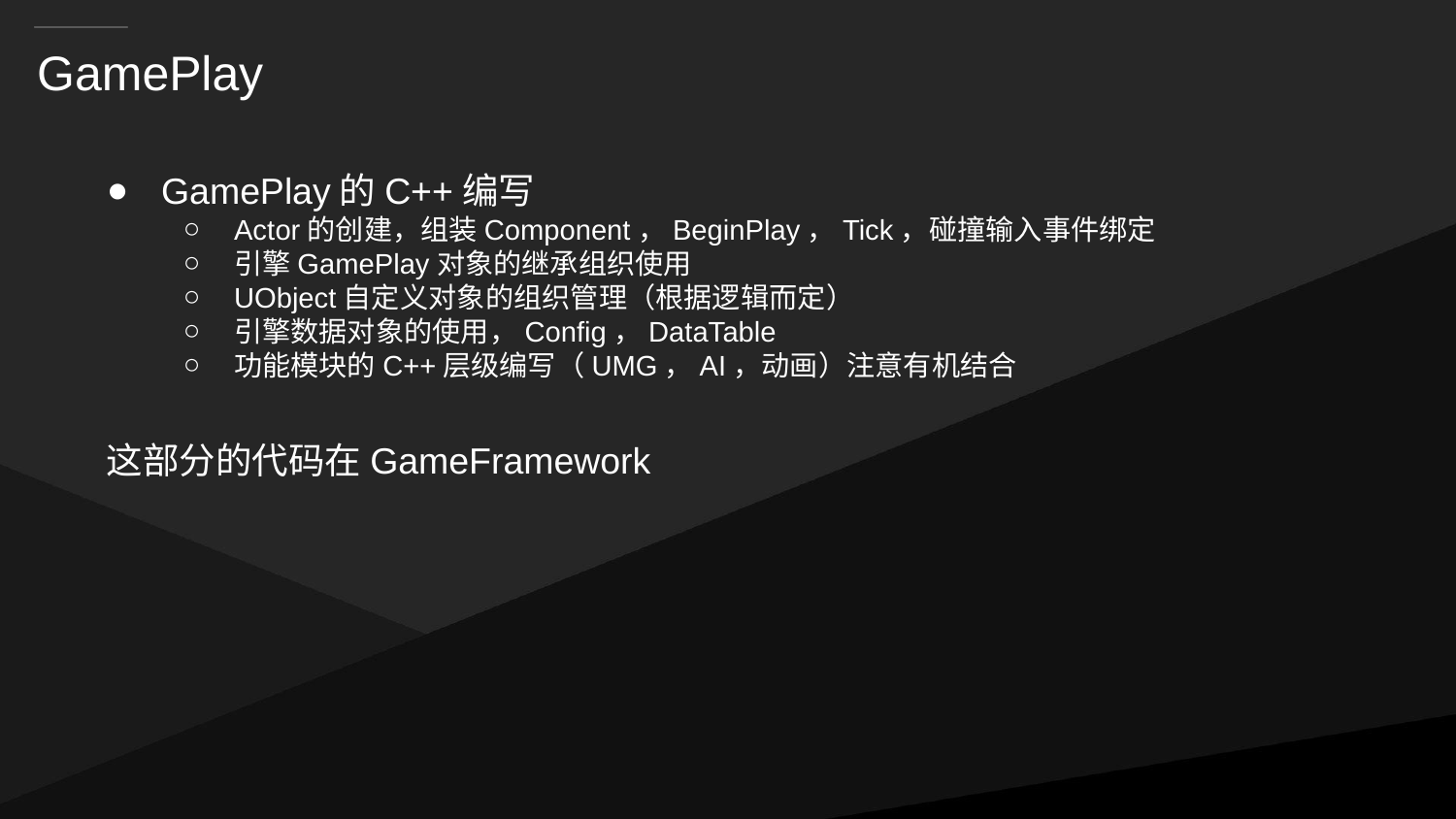

# GamePlay

GamePlay的C++编写
Actor的创建，组装Component，BeginPlay，Tick，碰撞输入事件绑定
引擎GamePlay对象的继承组织使用
UObject自定义对象的组织管理（根据逻辑而定）
引擎数据对象的使用，Config，DataTable
功能模块的C++层级编写（UMG，AI，动画）注意有机结合

这部分的代码在GameFramework